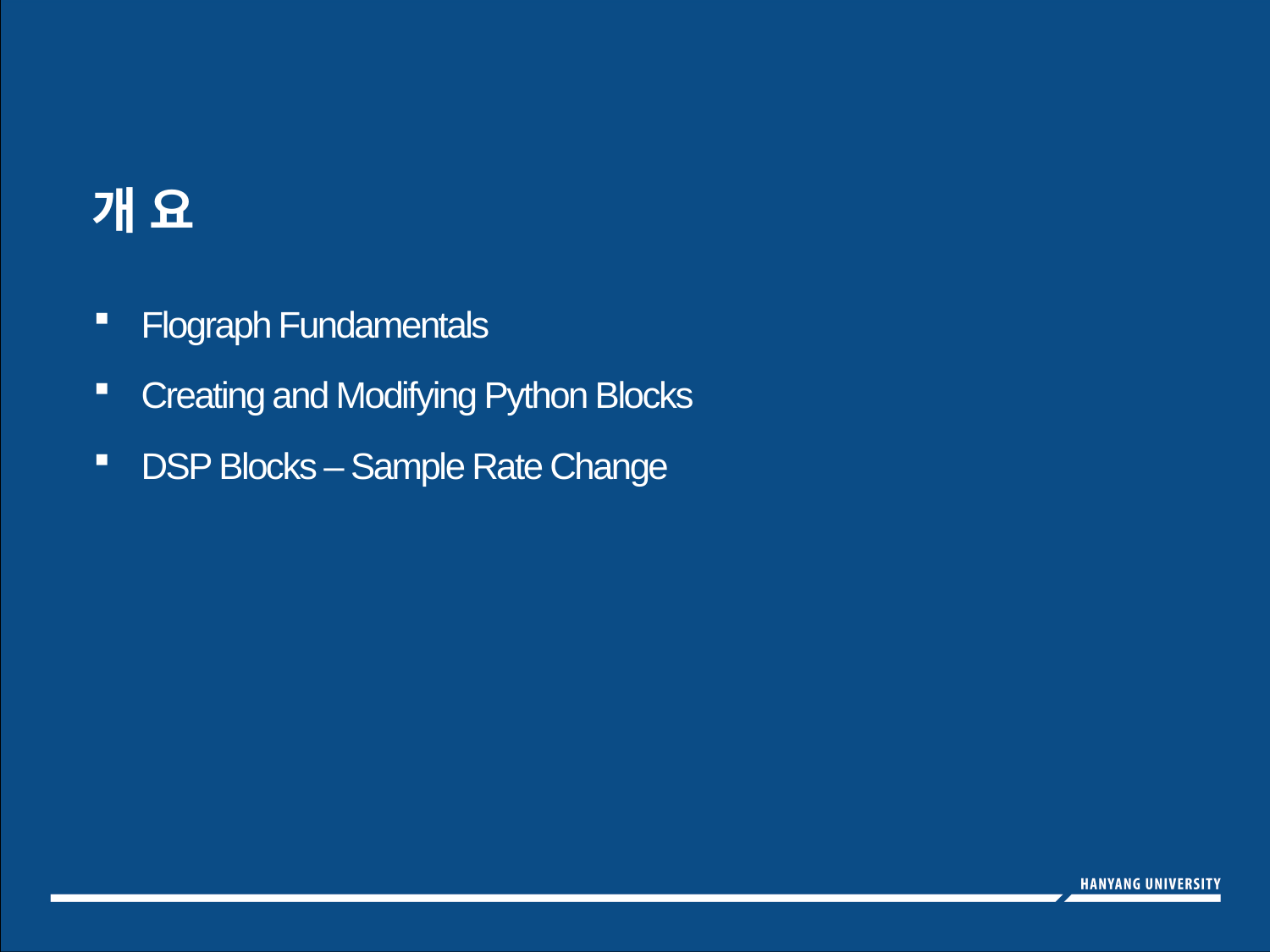

개 요
Flograph Fundamentals
Creating and Modifying Python Blocks
DSP Blocks – Sample Rate Change